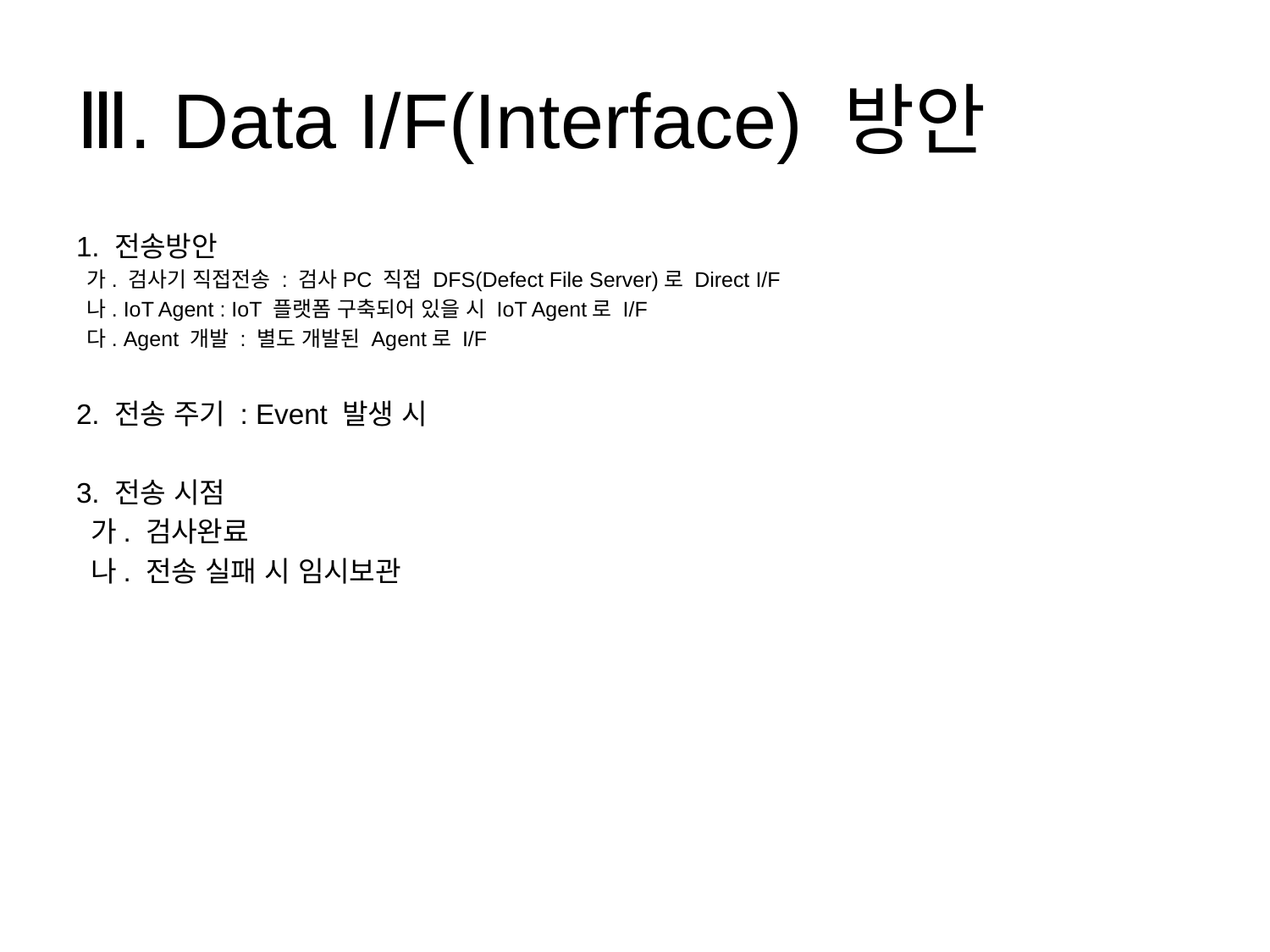

# Ⅲ. Data I/F(Interface) 방안
1. 전송방안
 가. 검사기 직접전송 : 검사PC 직접 DFS(Defect File Server)로 Direct I/F
 나. IoT Agent : IoT 플랫폼 구축되어 있을 시 IoT Agent로 I/F
 다. Agent 개발 : 별도 개발된 Agent로 I/F

2. 전송 주기 : Event 발생 시

3. 전송 시점
 가. 검사완료
 나. 전송 실패 시 임시보관